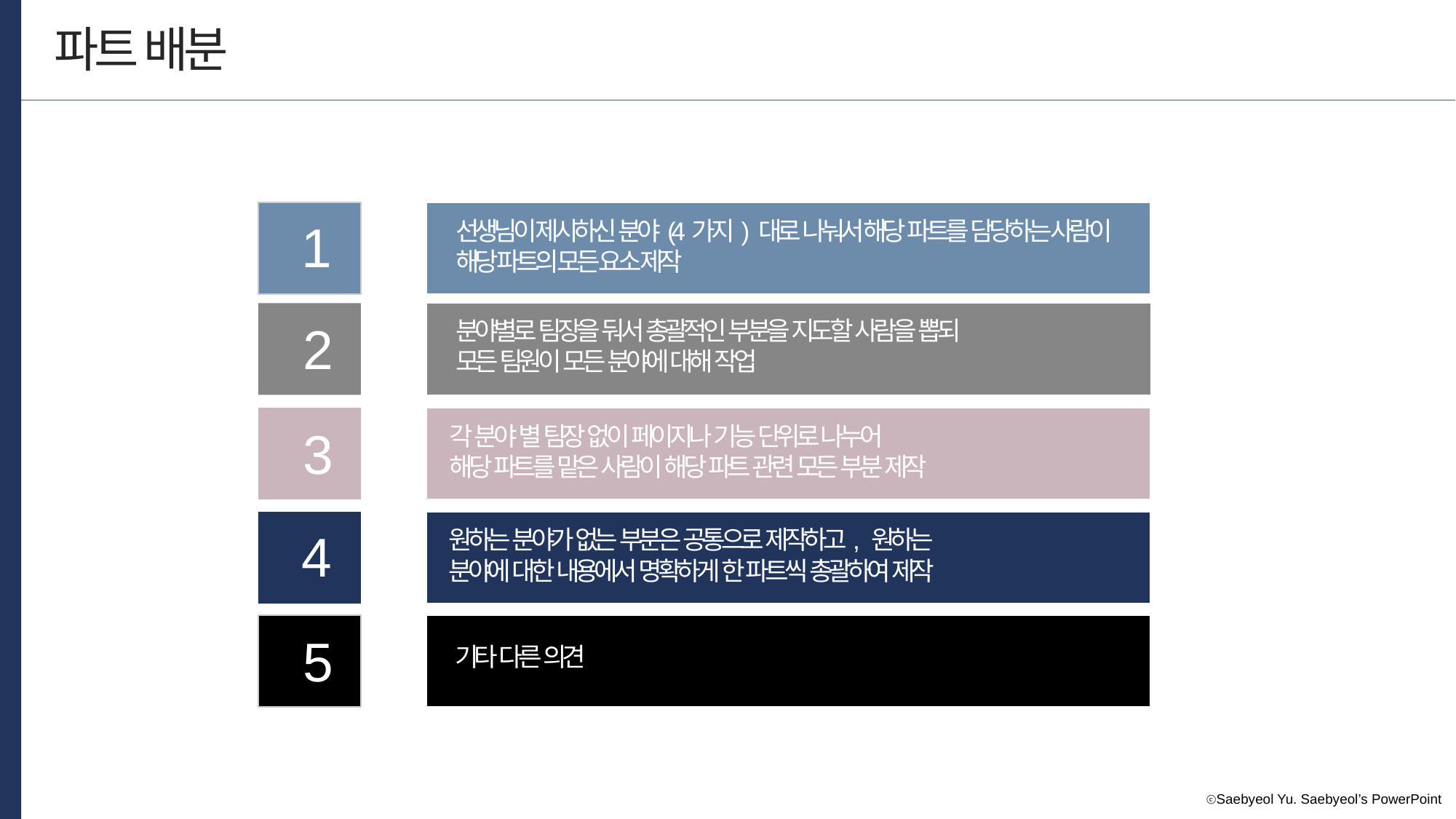

파트 배분

1
선생님이 제시하신  분야(4가지) 대로  나눠서 해당  파트를  담당하는 사람이 해당 파트의 모든 요소 제작

분야별로  팀장을  둬서  총괄적인  부분을  지도할  사람을  뽑되
모든  팀원이  모든  분야에  대해  작업
2

3
각  분야  별  팀장  없이  페이지나  기능  단위로  나누어
해당  파트를  맡은  사람이  해당  파트  관련  모든  부분  제작

4
원하는  분야가  없는  부분은  공통으로  제작하고,  원하는
분야에  대한  내용에서  명확하게  한  파트씩  총괄하여  제작

5
기타  다른  의견